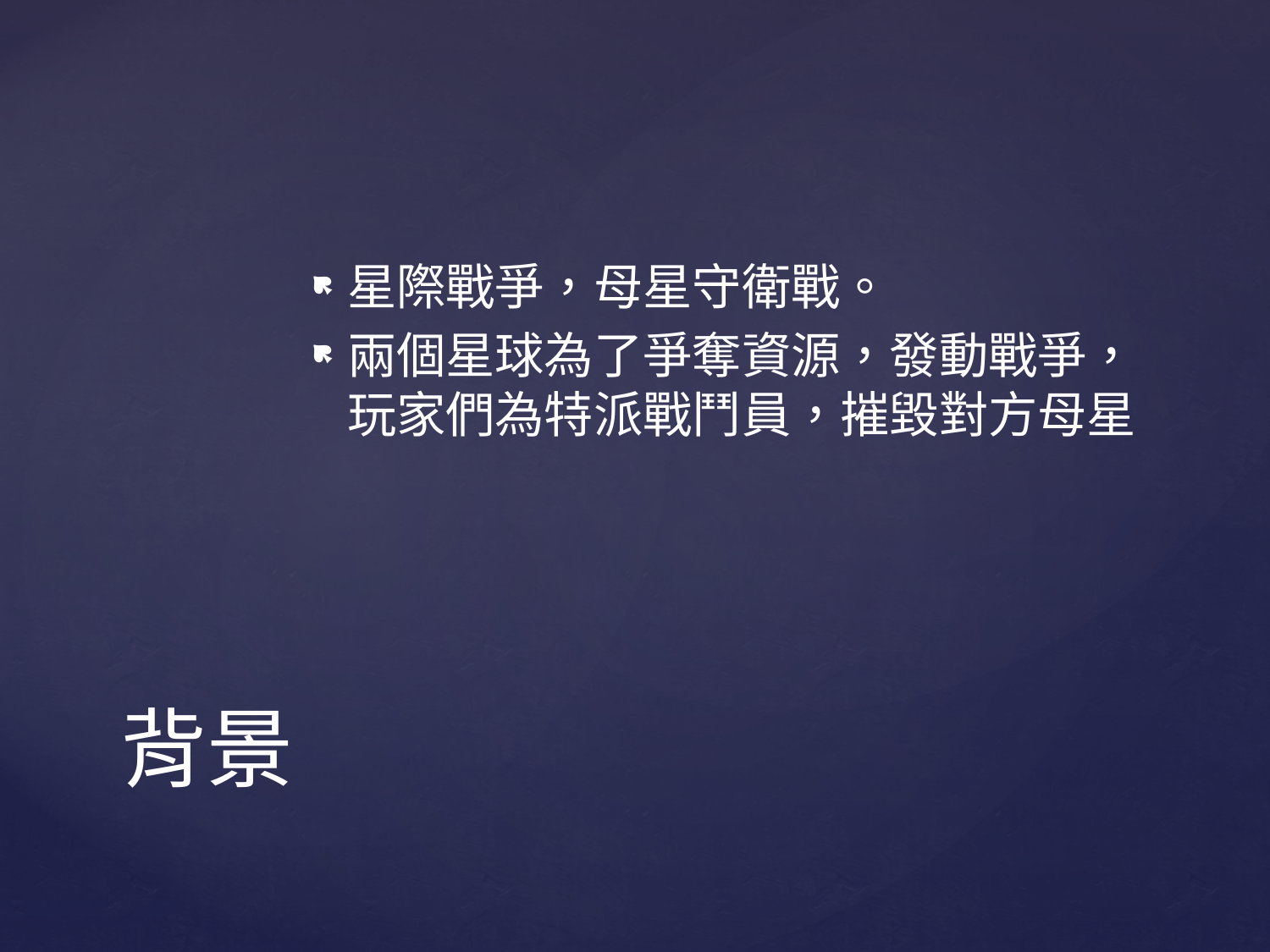

星際戰爭，母星守衛戰。
兩個星球為了爭奪資源，發動戰爭，玩家們為特派戰鬥員，摧毀對方母星
# 背景